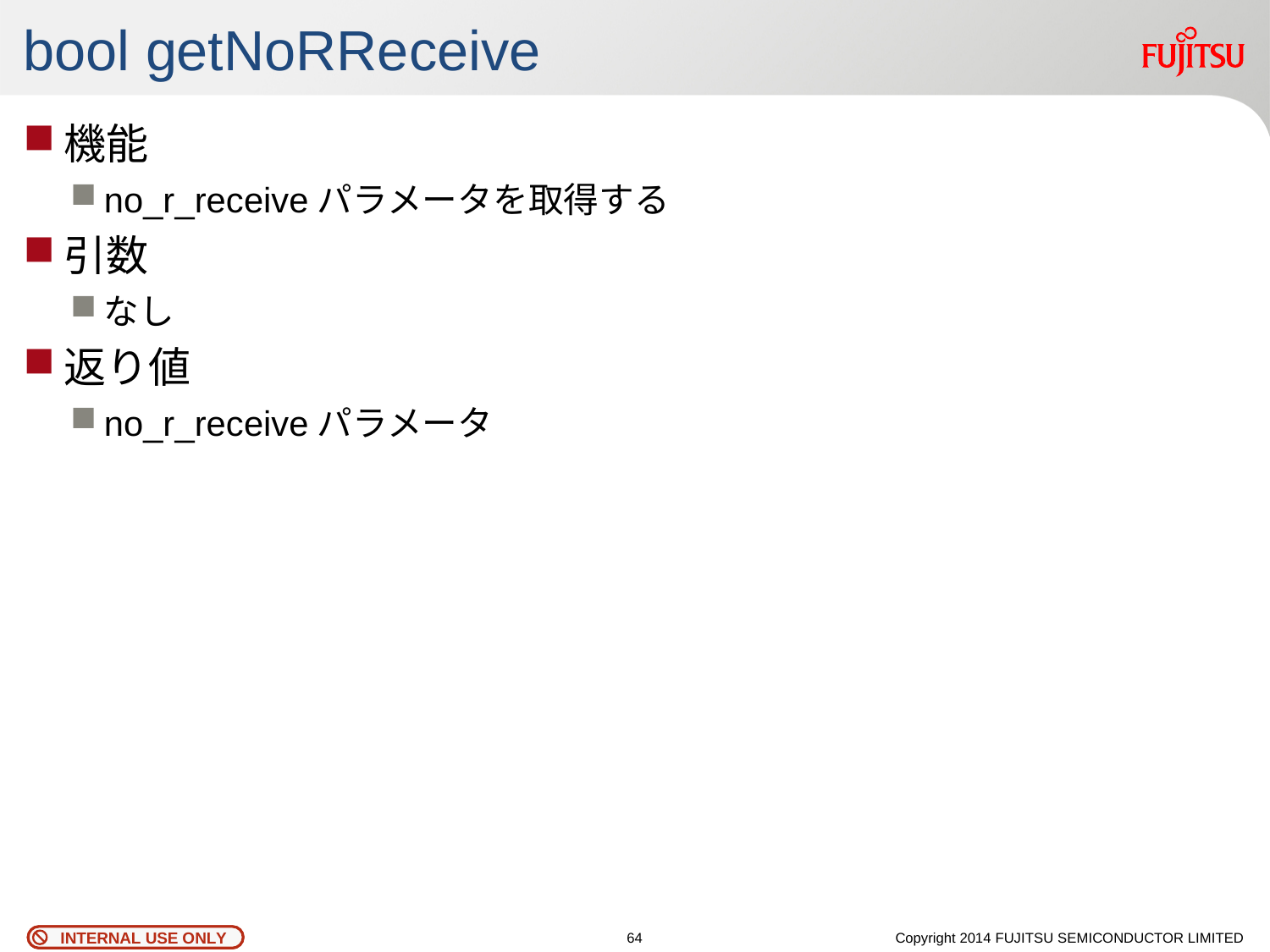

# bool getNoRReceive
機能
no_r_receiveパラメータを取得する
引数
なし
返り値
no_r_receiveパラメータ

64
Copyright 2014 FUJITSU SEMICONDUCTOR LIMITED